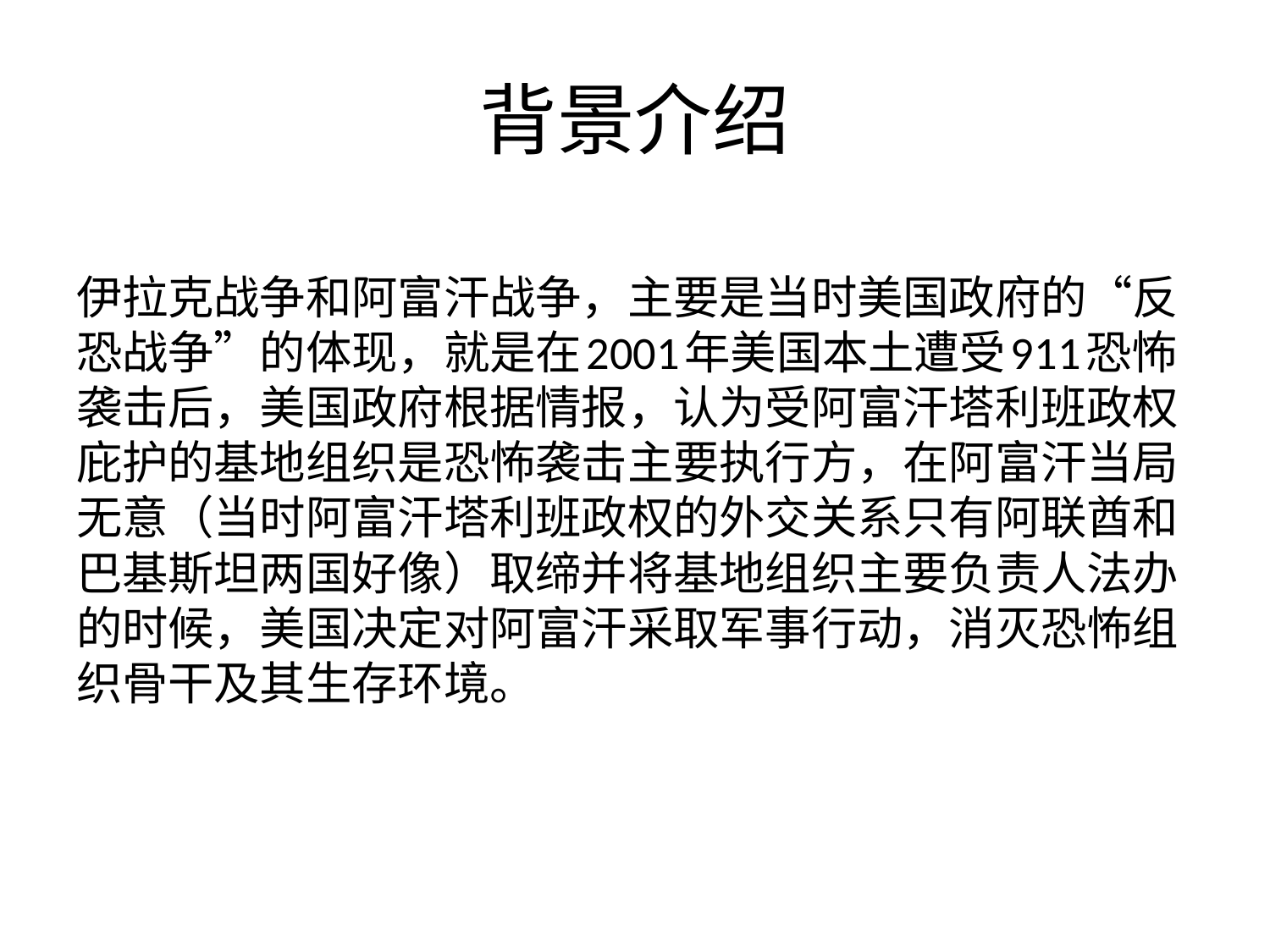

# 背景介绍

伊拉克战争和阿富汗战争，主要是当时美国政府的“反恐战争”的体现，就是在2001年美国本土遭受911恐怖袭击后，美国政府根据情报，认为受阿富汗塔利班政权庇护的基地组织是恐怖袭击主要执行方，在阿富汗当局无意（当时阿富汗塔利班政权的外交关系只有阿联酋和巴基斯坦两国好像）取缔并将基地组织主要负责人法办的时候，美国决定对阿富汗采取军事行动，消灭恐怖组织骨干及其生存环境。